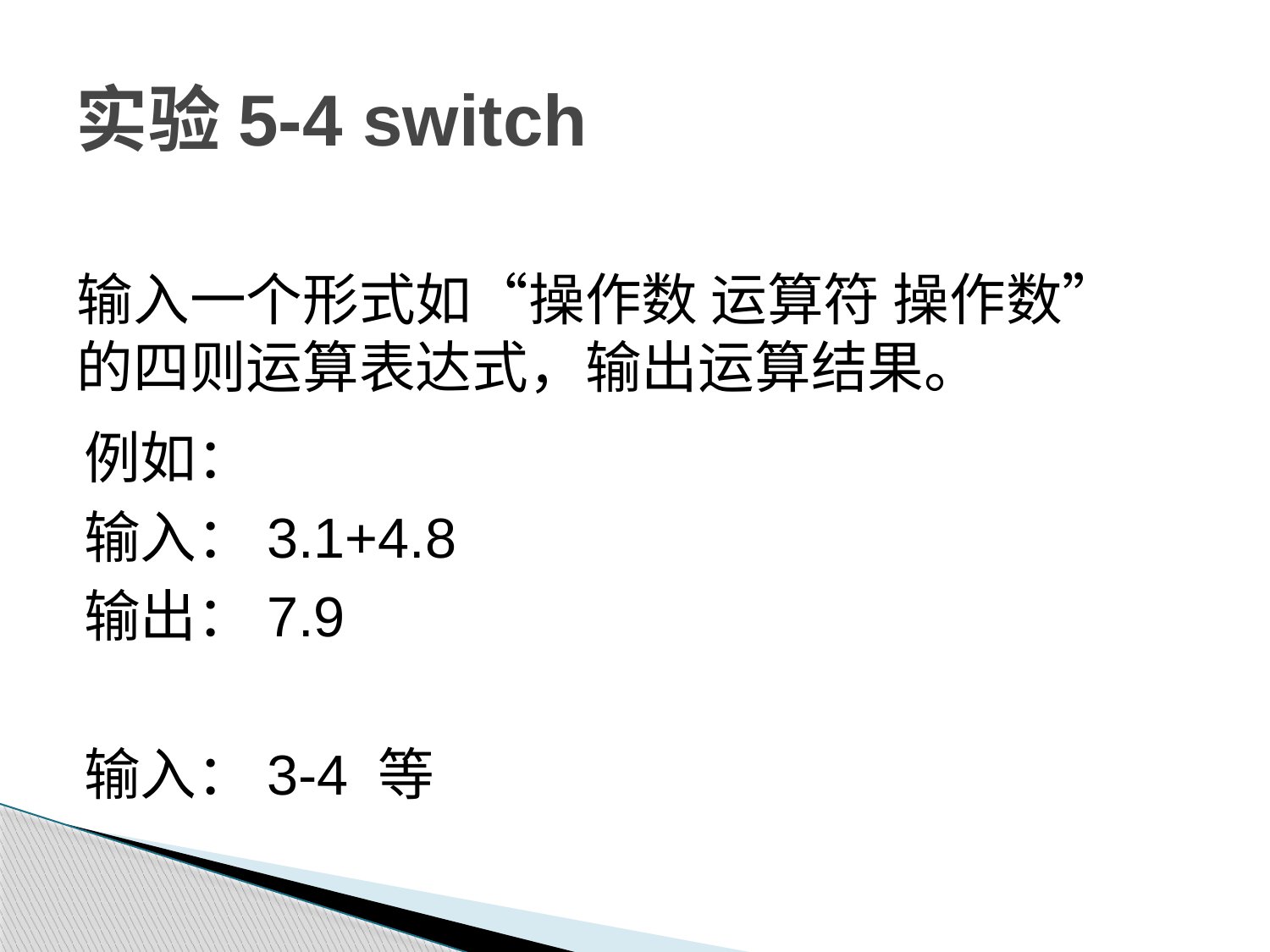

# 实验5-4 switch
输入一个形式如“操作数 运算符 操作数”的四则运算表达式，输出运算结果。

例如：
输入：3.1+4.8
输出：7.9

输入：3-4 等